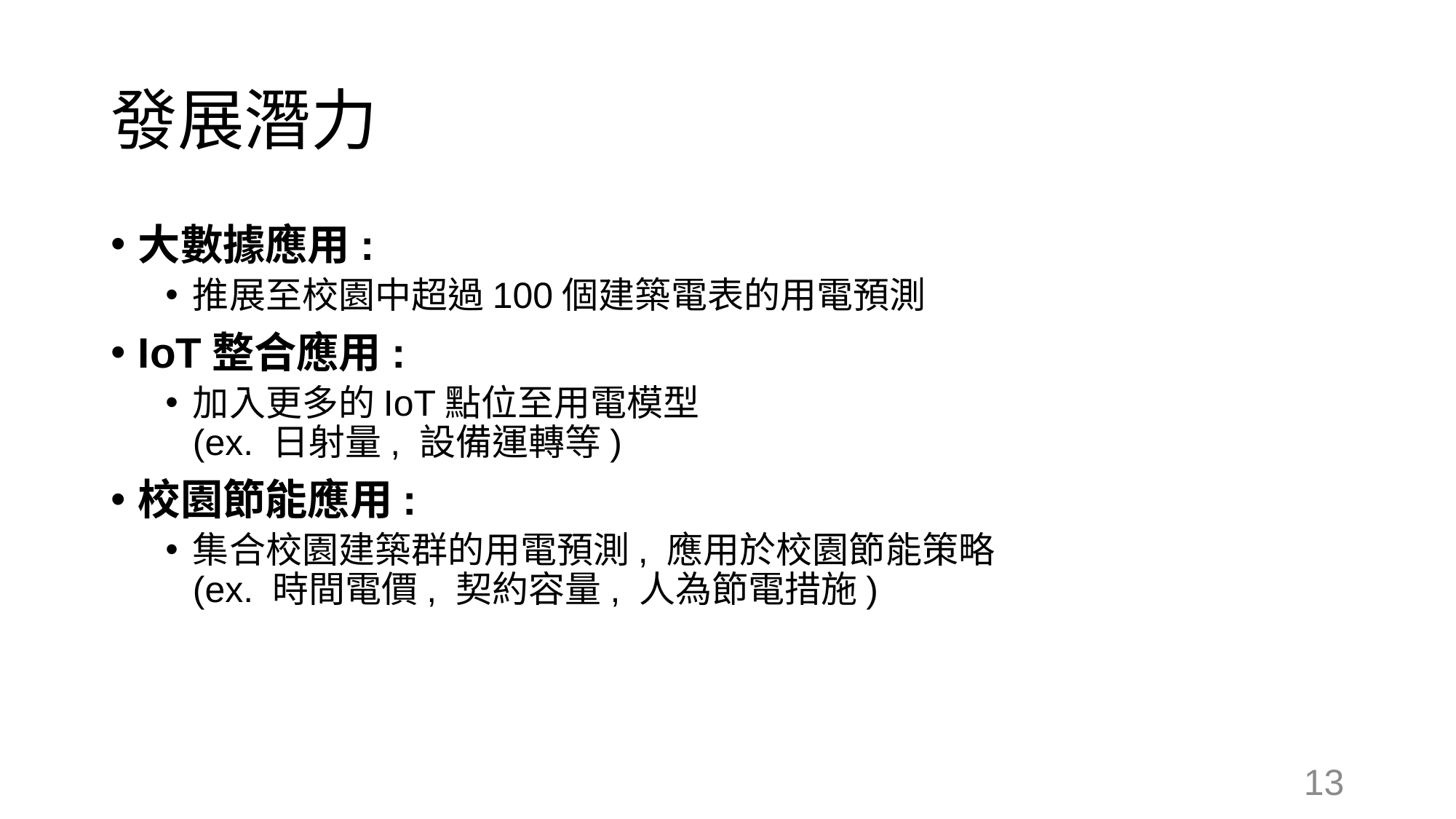

# 發展潛力
大數據應用:
推展至校園中超過100個建築電表的用電預測
IoT整合應用:
加入更多的IoT點位至用電模型
(ex. 日射量, 設備運轉等)
校園節能應用:
集合校園建築群的用電預測, 應用於校園節能策略
(ex. 時間電價, 契約容量, 人為節電措施)
13